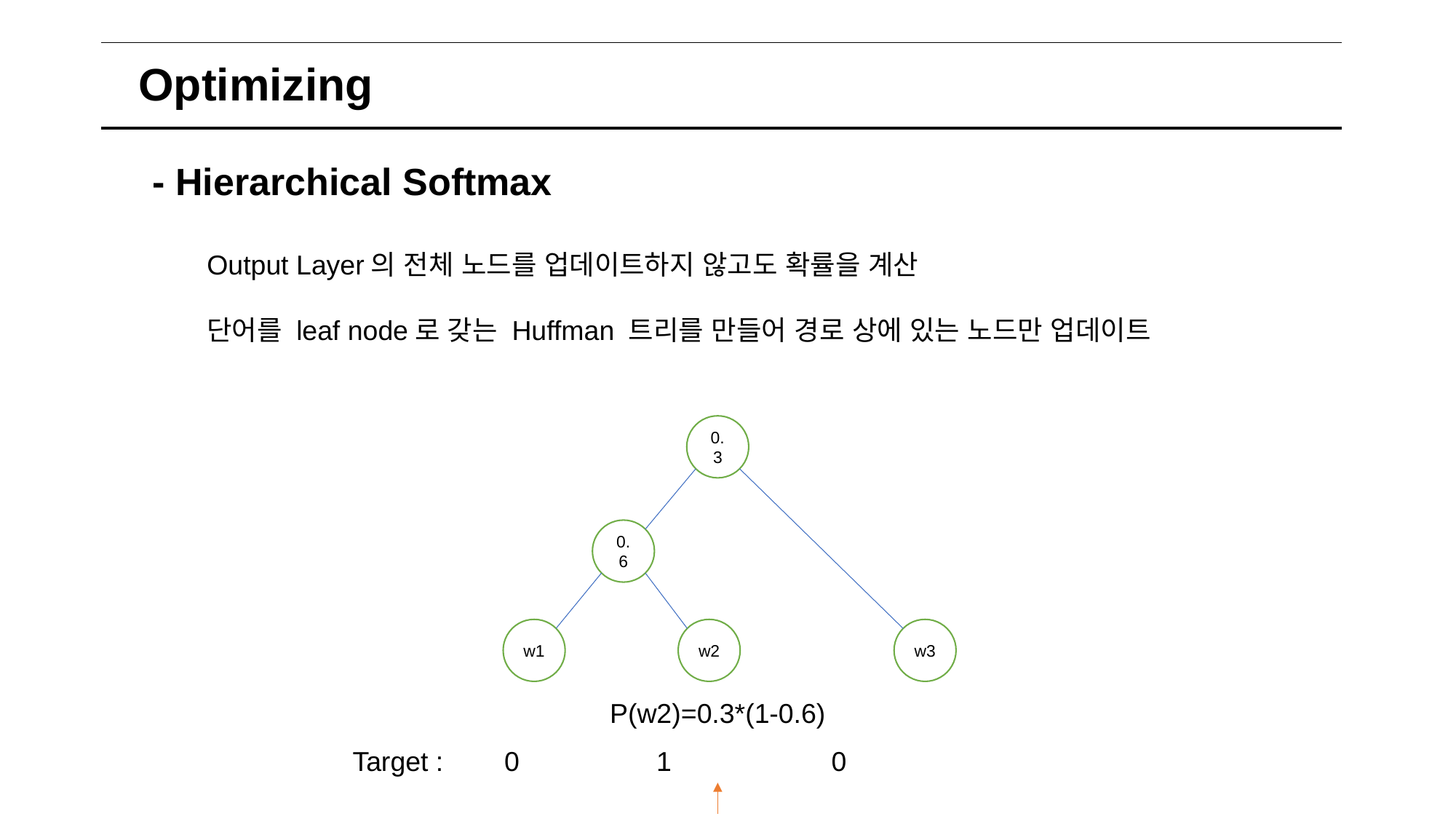

| Optimizing |
| --- |
- Hierarchical Softmax
Output Layer의 전체 노드를 업데이트하지 않고도 확률을 계산

단어를 leaf node로 갖는 Huffman 트리를 만들어 경로 상에 있는 노드만 업데이트

0.3
0.6
w3
w2
w1
P(w2)=0.3*(1-0.6)
Target :        0                  1                     0